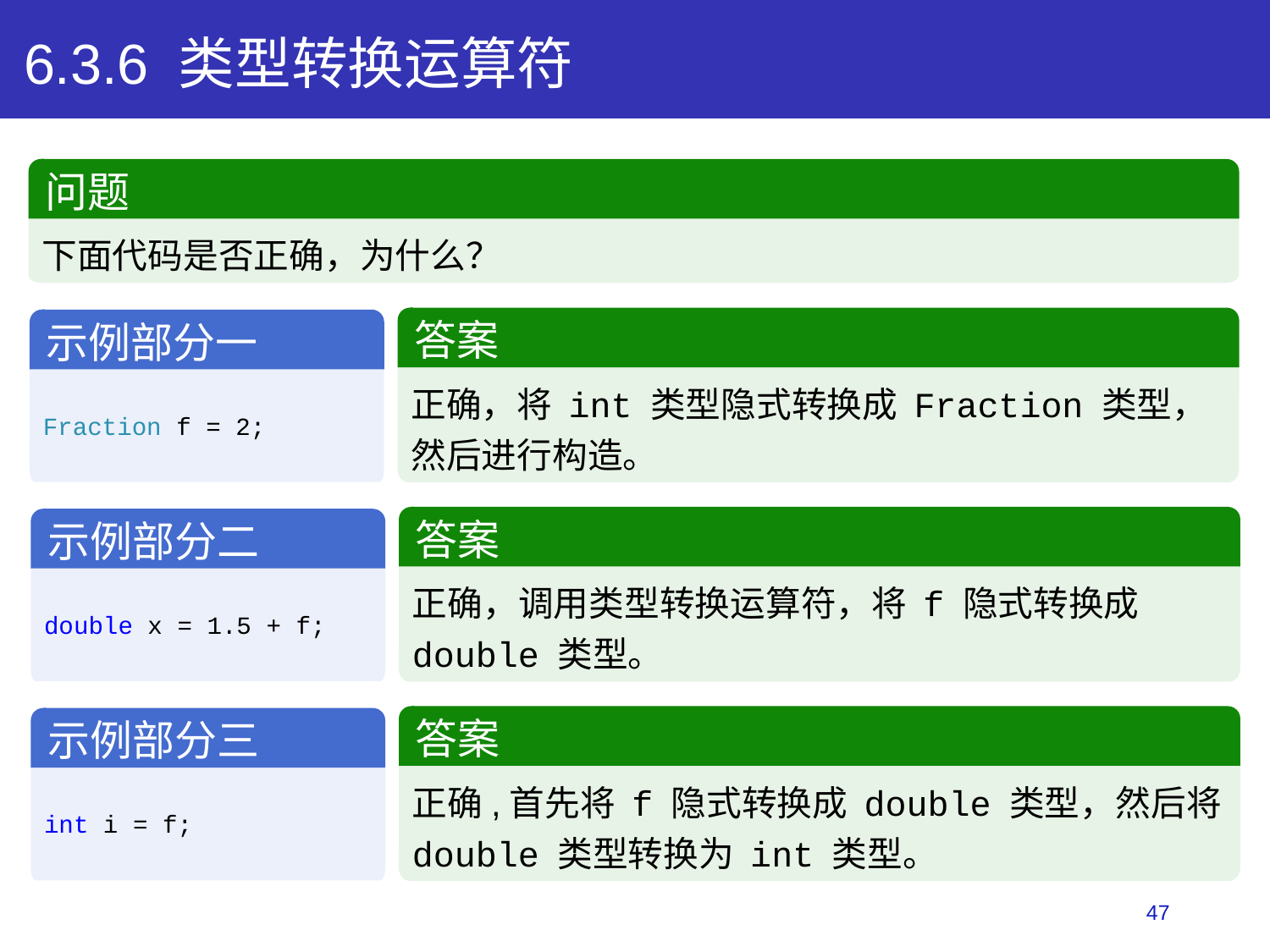

6.3.6 类型转换运算符
问题
下面代码是否正确，为什么？
答案
正确，将 int 类型隐式转换成 Fraction 类型，然后进行构造。
示例部分一

Fraction f = 2;
答案
正确，调用类型转换运算符，将 f 隐式转换成 double 类型。
示例部分二

double x = 1.5 + f;
答案
正确,首先将 f 隐式转换成 double 类型，然后将 double 类型转换为 int 类型。
示例部分三

int i = f;
47